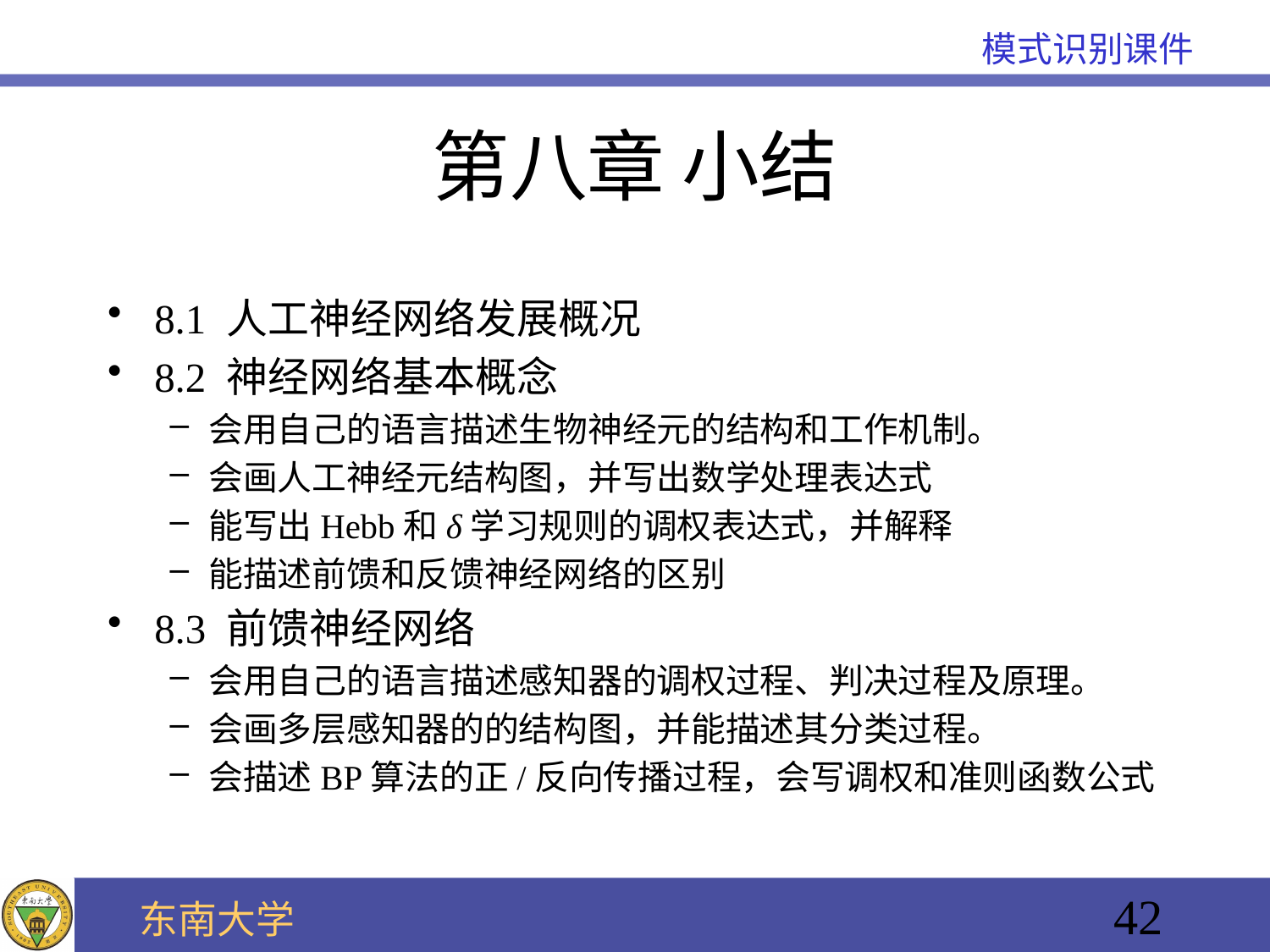

# 第八章 小结
8.1 人工神经网络发展概况
8.2 神经网络基本概念
会用自己的语言描述生物神经元的结构和工作机制。
会画人工神经元结构图，并写出数学处理表达式
能写出Hebb和δ学习规则的调权表达式，并解释
能描述前馈和反馈神经网络的区别
8.3 前馈神经网络
会用自己的语言描述感知器的调权过程、判决过程及原理。
会画多层感知器的的结构图，并能描述其分类过程。
会描述BP算法的正/反向传播过程，会写调权和准则函数公式
42